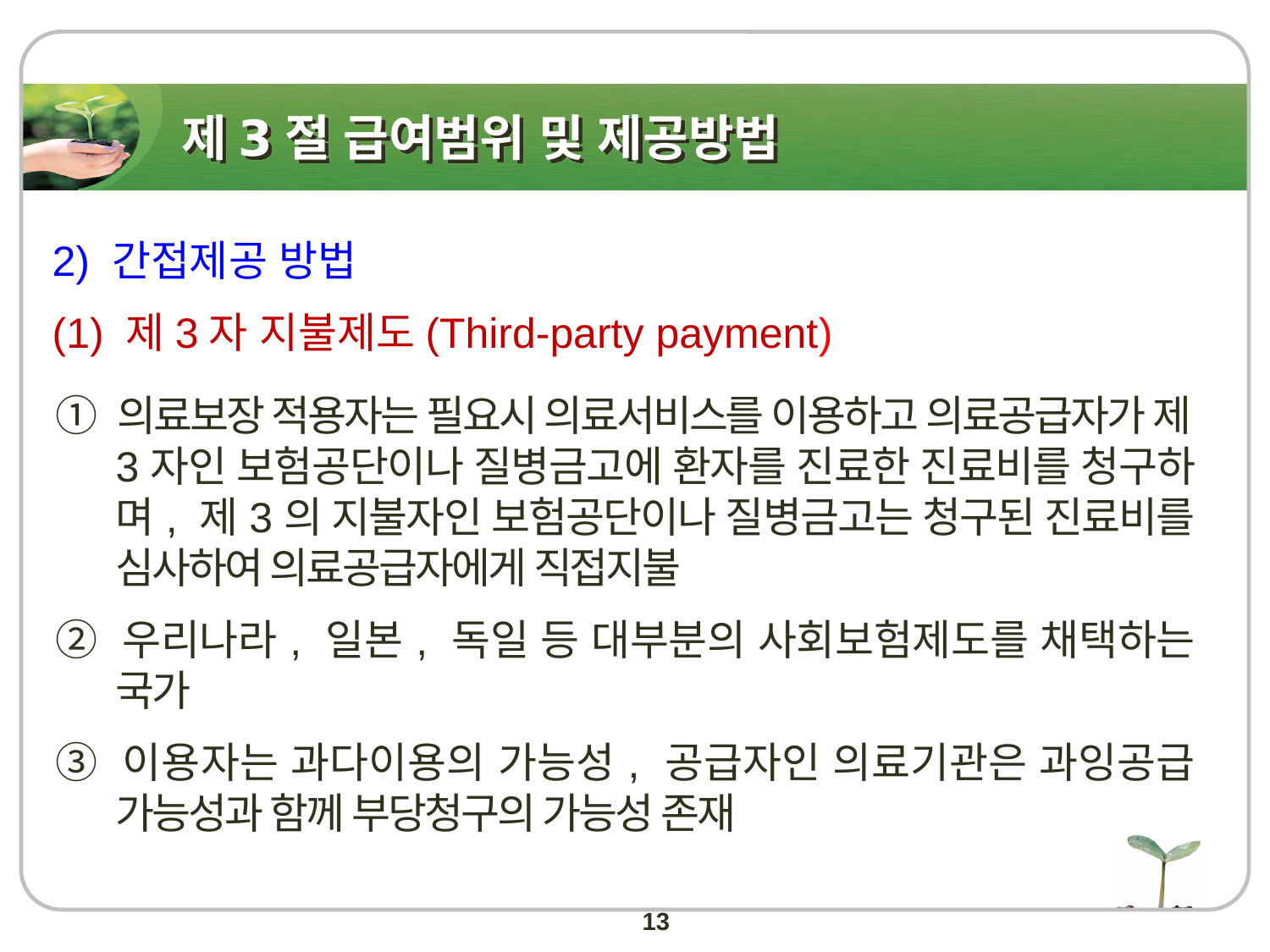

# 제3절 급여범위 및 제공방법
2) 간접제공 방법
(1) 제3자 지불제도(Third-party payment)
① 의료보장 적용자는 필요시 의료서비스를 이용하고 의료공급자가 제3자인 보험공단이나 질병금고에 환자를 진료한 진료비를 청구하며, 제3의 지불자인 보험공단이나 질병금고는 청구된 진료비를 심사하여 의료공급자에게 직접지불
② 우리나라, 일본, 독일 등 대부분의 사회보험제도를 채택하는 국가
③ 이용자는 과다이용의 가능성, 공급자인 의료기관은 과잉공급 가능성과 함께 부당청구의 가능성 존재
13